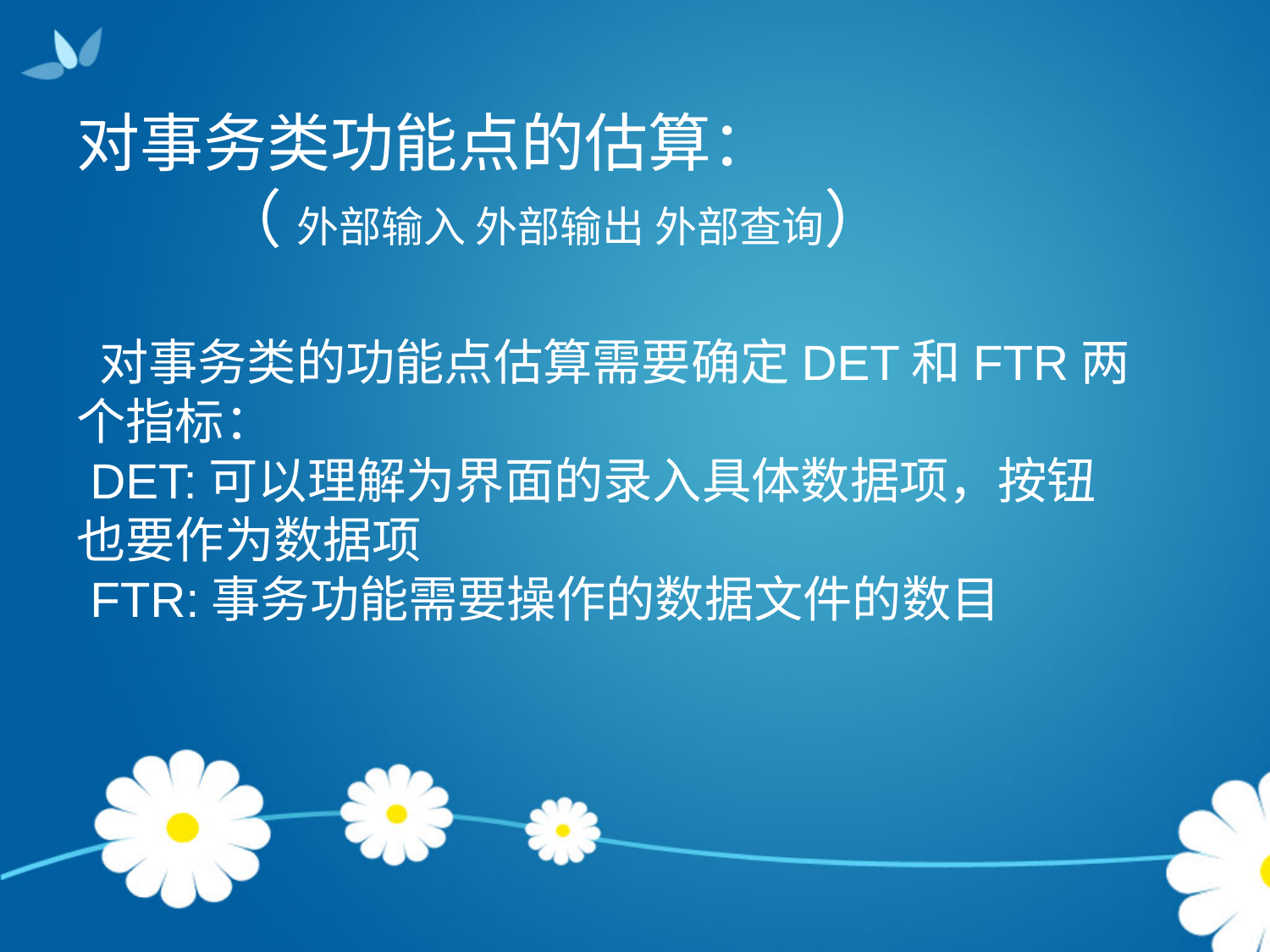

对事务类功能点的估算：
         （ 外部输入 外部输出 外部查询）

 对事务类的功能点估算需要确定DET和FTR两个指标：
 DET:可以理解为界面的录入具体数据项，按钮也要作为数据项
 FTR:事务功能需要操作的数据文件的数目